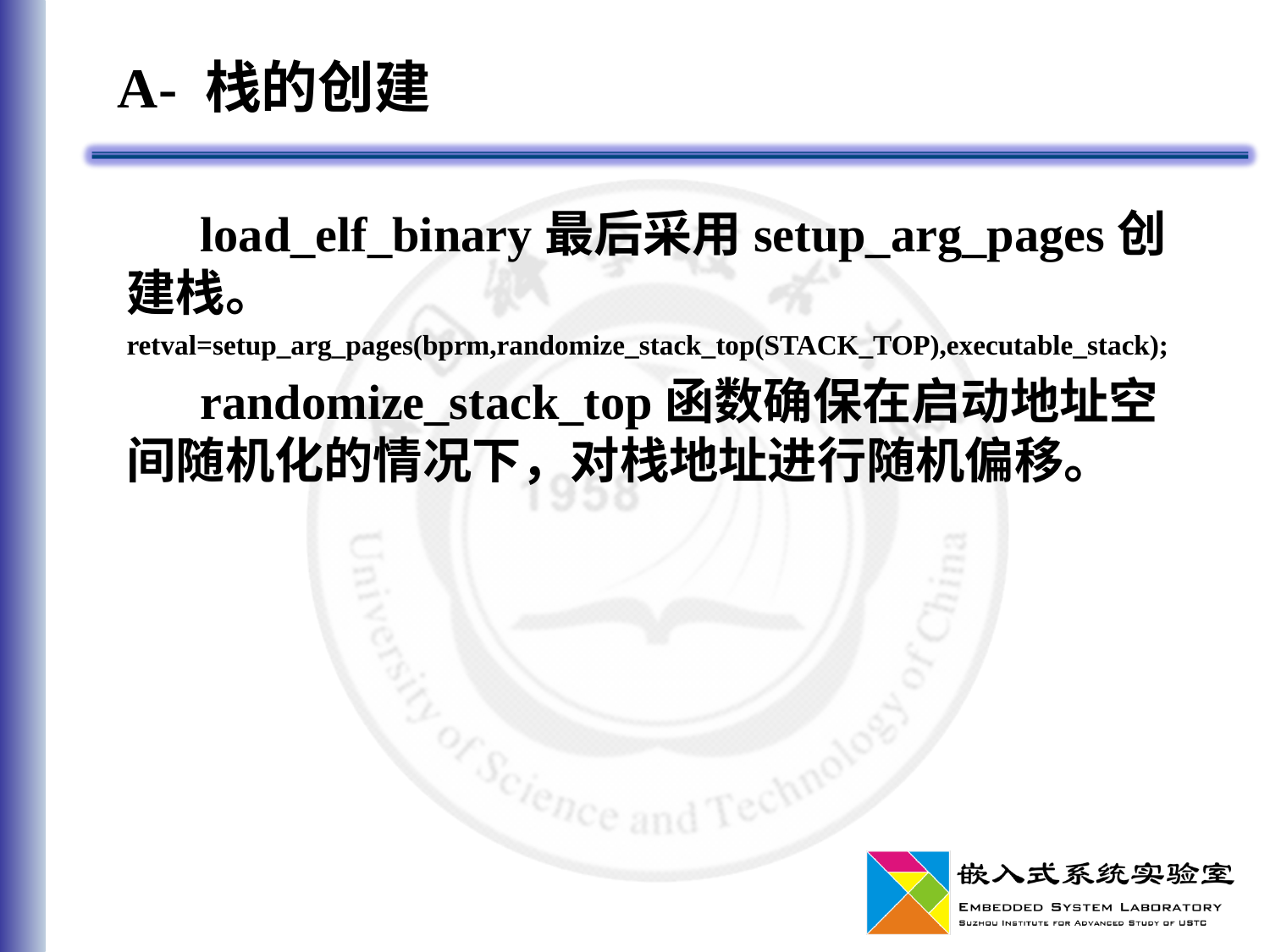

# A- 栈的创建
      load_elf_binary最后采用setup_arg_pages创建栈。
retval=setup_arg_pages(bprm,randomize_stack_top(STACK_TOP),executable_stack);
      randomize_stack_top函数确保在启动地址空间随机化的情况下，对栈地址进行随机偏移。